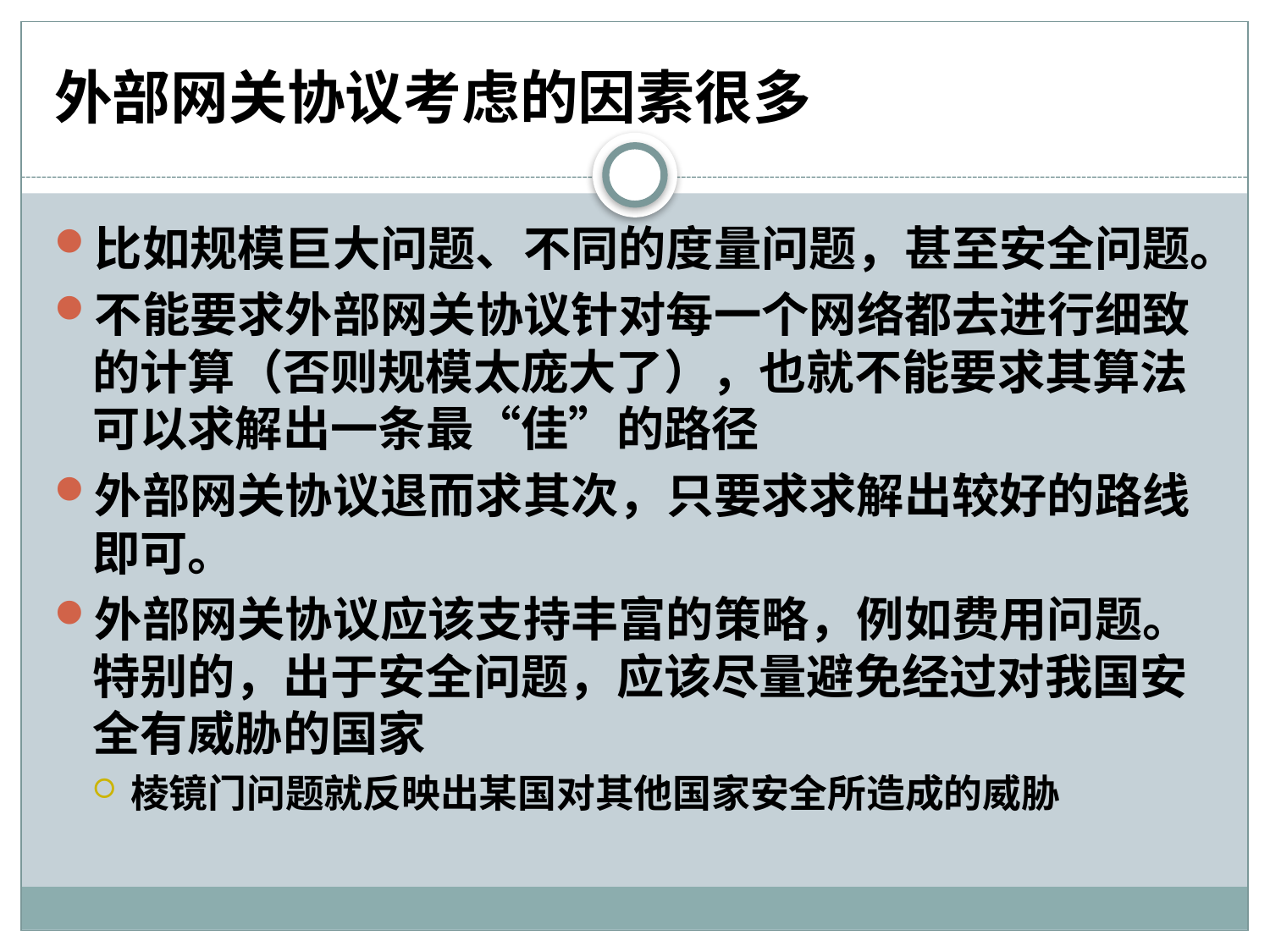

# 外部网关协议考虑的因素很多
比如规模巨大问题、不同的度量问题，甚至安全问题。
不能要求外部网关协议针对每一个网络都去进行细致的计算（否则规模太庞大了），也就不能要求其算法可以求解出一条最“佳”的路径
外部网关协议退而求其次，只要求求解出较好的路线即可。
外部网关协议应该支持丰富的策略，例如费用问题。特别的，出于安全问题，应该尽量避免经过对我国安全有威胁的国家
棱镜门问题就反映出某国对其他国家安全所造成的威胁